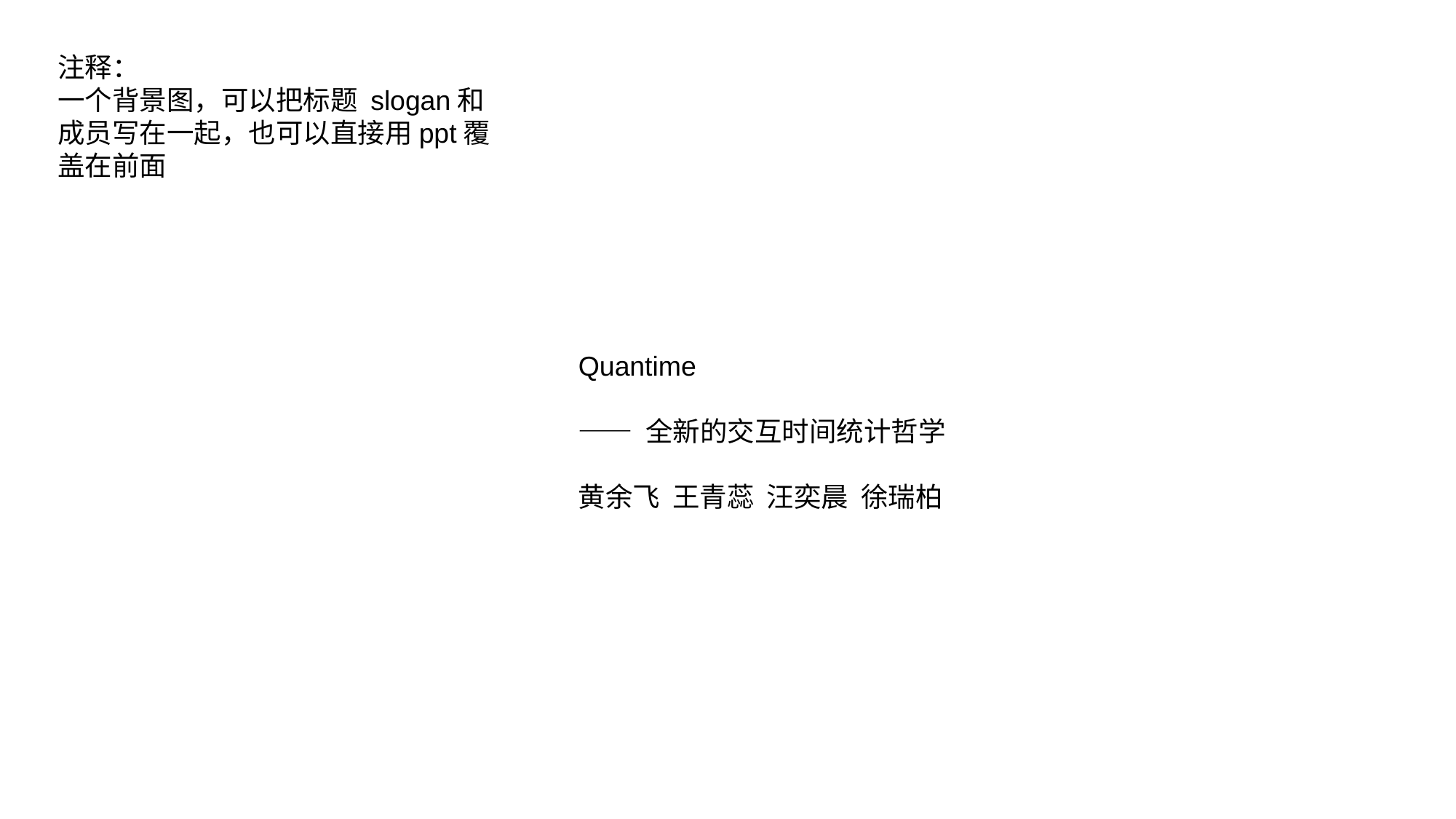

注释：
一个背景图，可以把标题 slogan和成员写在一起，也可以直接用ppt覆盖在前面

Quantime

—— 全新的交互时间统计哲学

黄余飞  王青蕊  汪奕晨  徐瑞柏